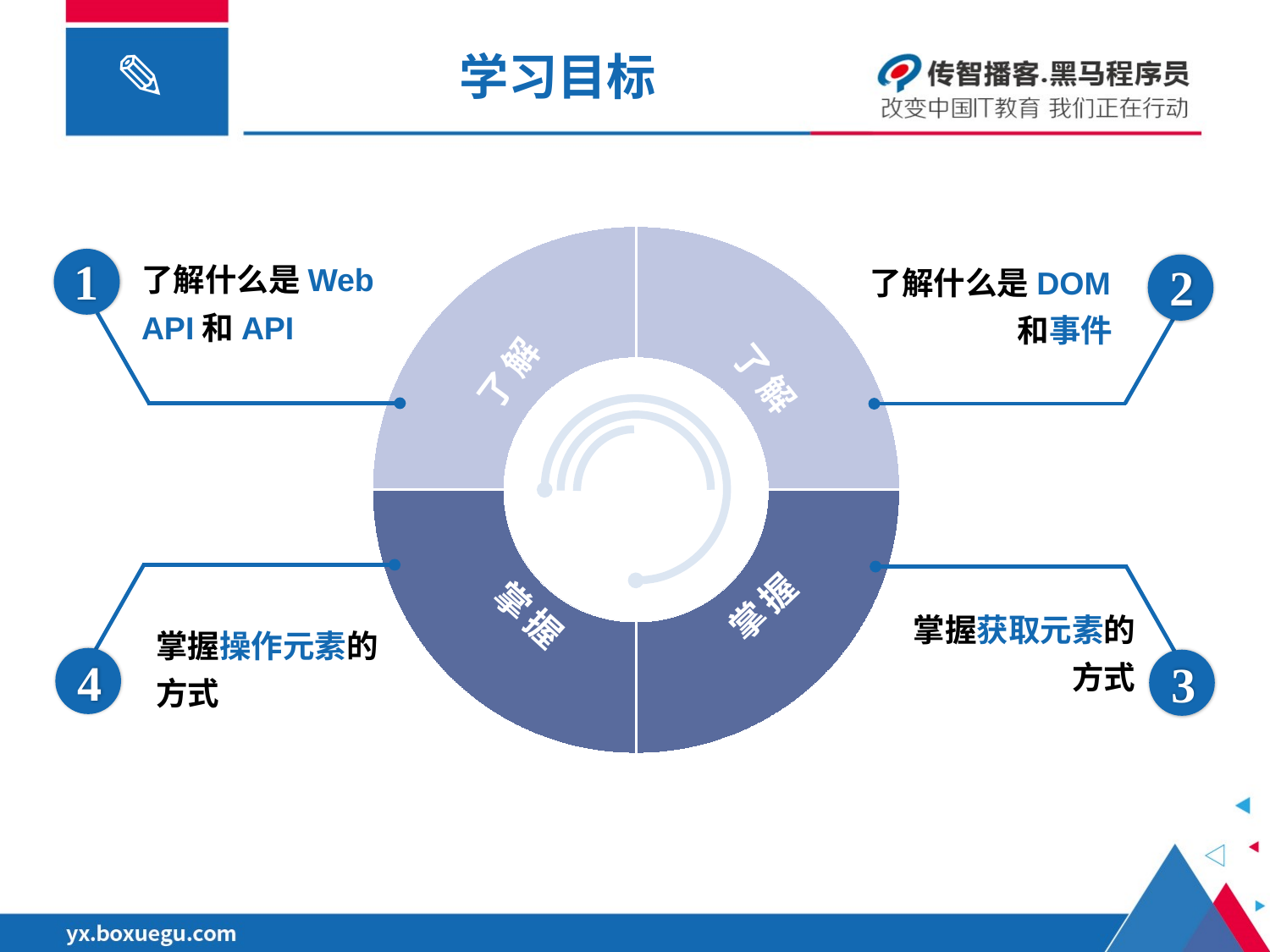

# 学习目标

### Chart

| Category | 销售额 |
|---|---|
| 熟悉知识 | 2.0 |
| 熟悉知识 | 2.0 |
| 熟悉知识 | 2.0 |
| 熟悉知识 | 2.0 |
了解
了解

掌握
了解什么是Web API和API
1

了解什么是DOM和事件
2

掌握操作元素的方式
4

3

掌握获取元素的方式